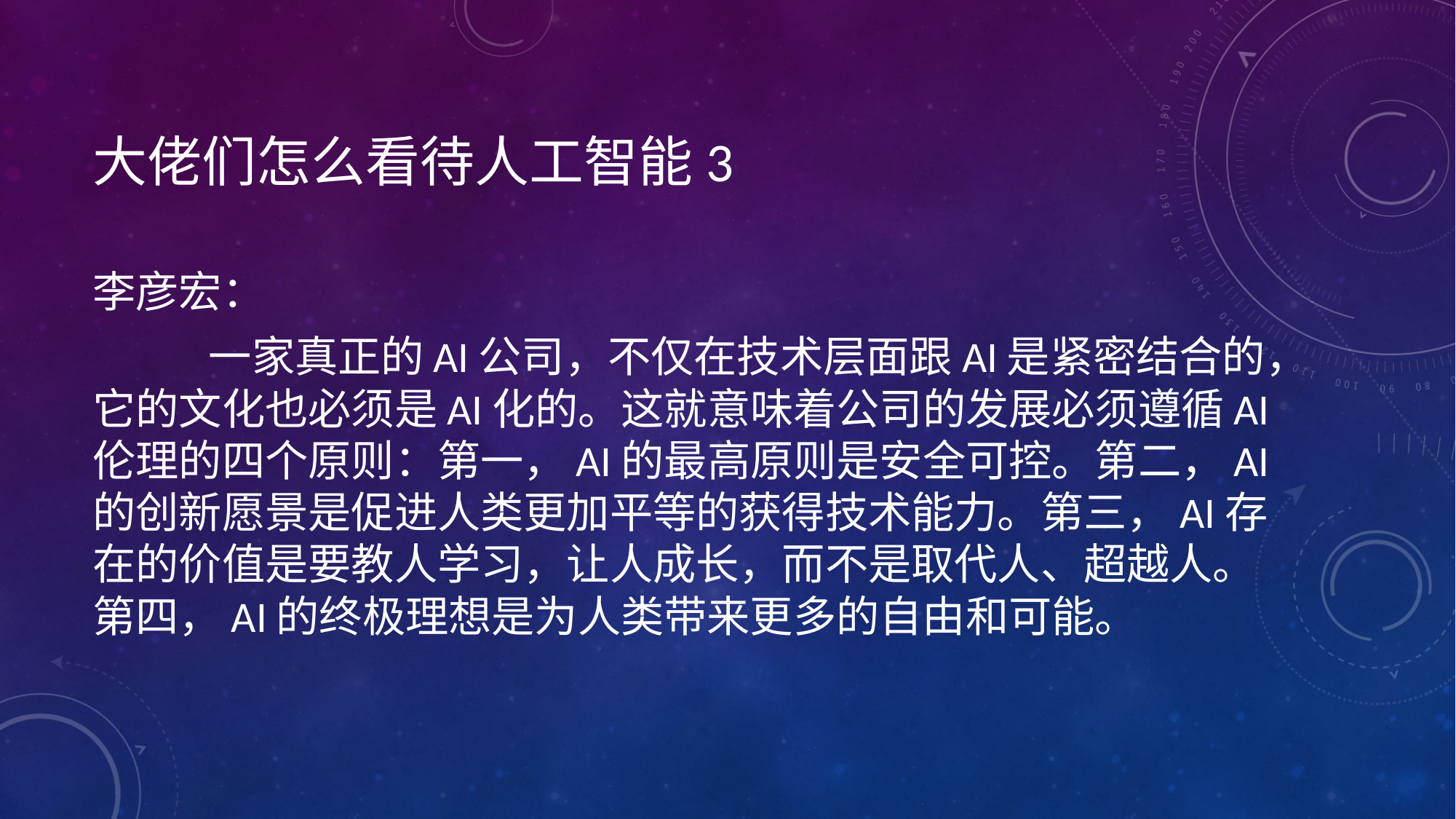

# 大佬们怎么看待人工智能3
李彦宏：
 		 一家真正的AI公司，不仅在技术层面跟AI是紧密结合的，它的文化也必须是AI化的。这就意味着公司的发展必须遵循AI伦理的四个原则：第一，AI的最高原则是安全可控。第二，AI的创新愿景是促进人类更加平等的获得技术能力。第三，AI存在的价值是要教人学习，让人成长，而不是取代人、超越人。第四，AI的终极理想是为人类带来更多的自由和可能。